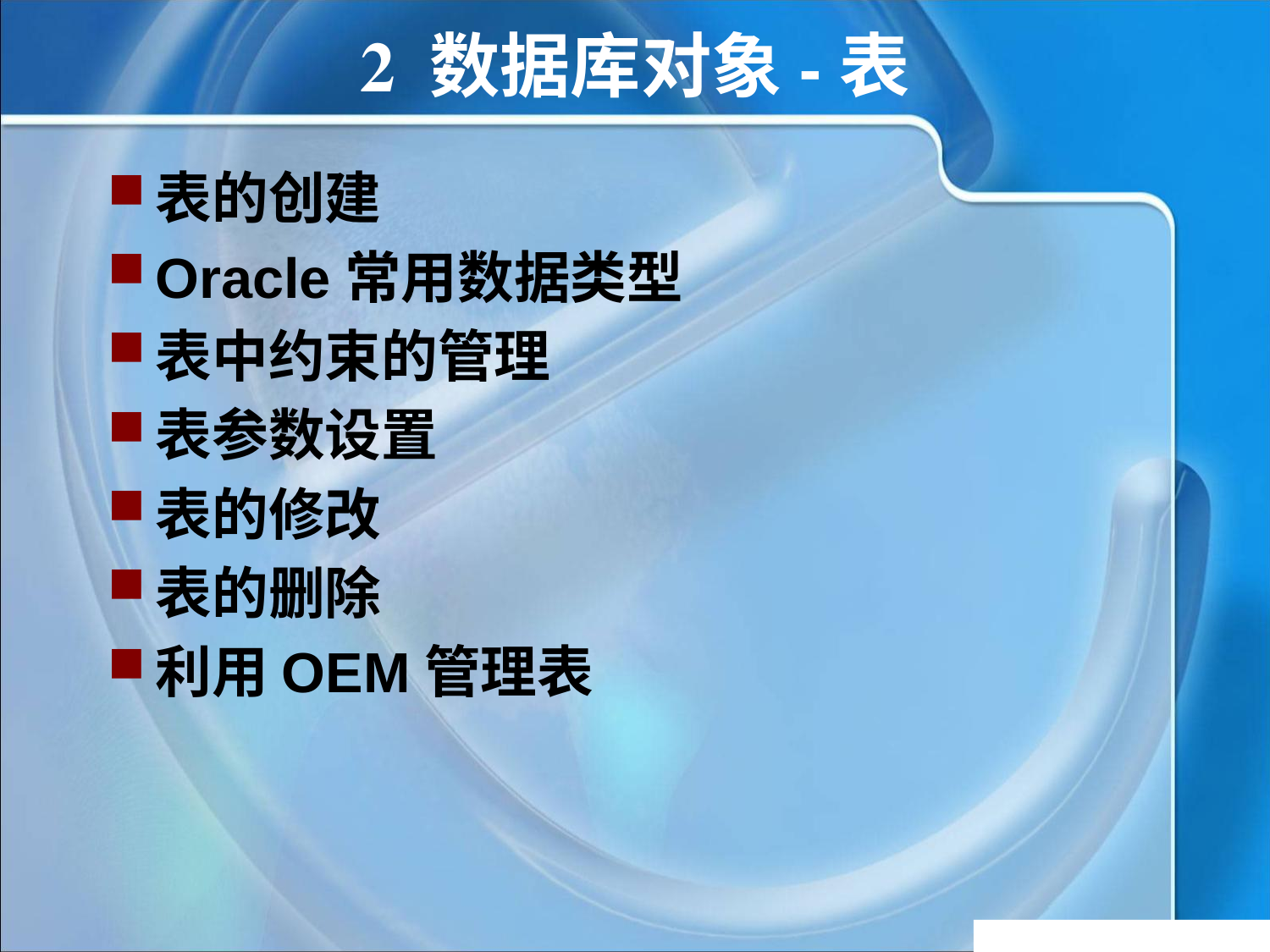

# 2 数据库对象-表
表的创建
Oracle常用数据类型
表中约束的管理
表参数设置
表的修改
表的删除
利用OEM管理表

8